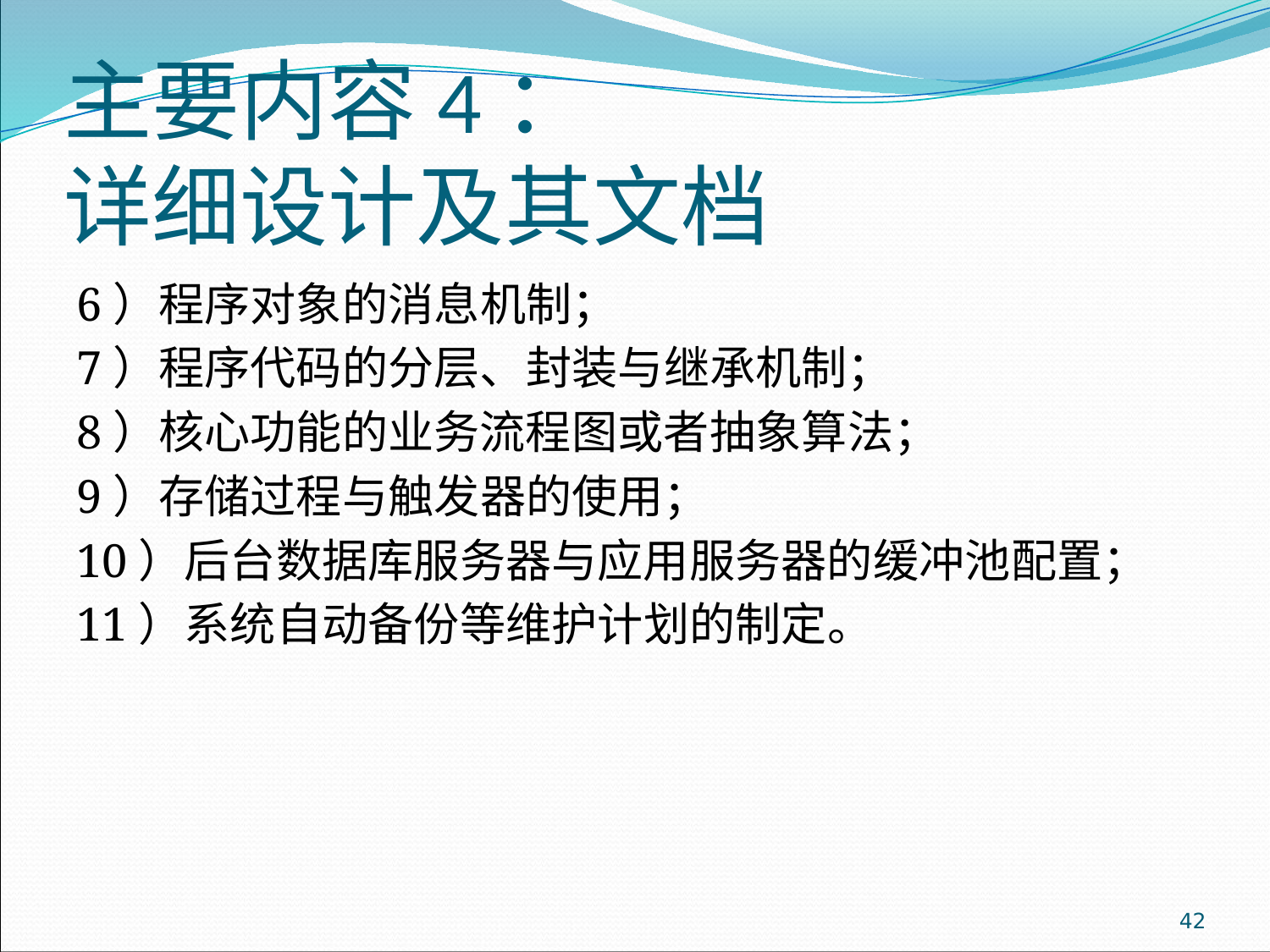

# 主要内容4： 详细设计及其文档
6）程序对象的消息机制；
7）程序代码的分层、封装与继承机制；
8）核心功能的业务流程图或者抽象算法；
9）存储过程与触发器的使用；
10）后台数据库服务器与应用服务器的缓冲池配置；
11）系统自动备份等维护计划的制定。

42